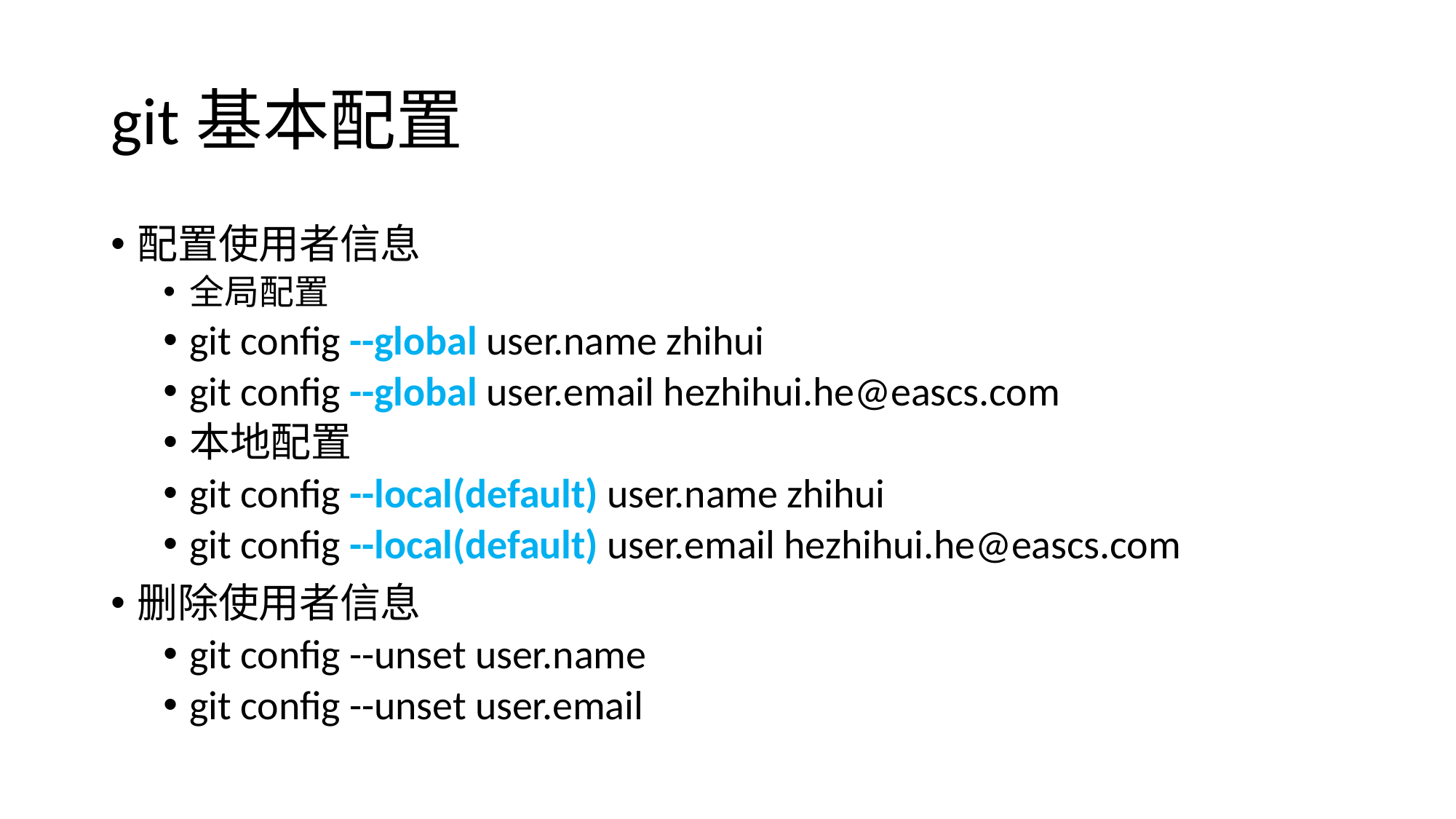

# git基本配置
配置使用者信息
全局配置
git config --global user.name zhihui
git config --global user.email hezhihui.he@eascs.com
本地配置
git config --local(default) user.name zhihui
git config --local(default) user.email hezhihui.he@eascs.com
删除使用者信息
git config --unset user.name
git config --unset user.email